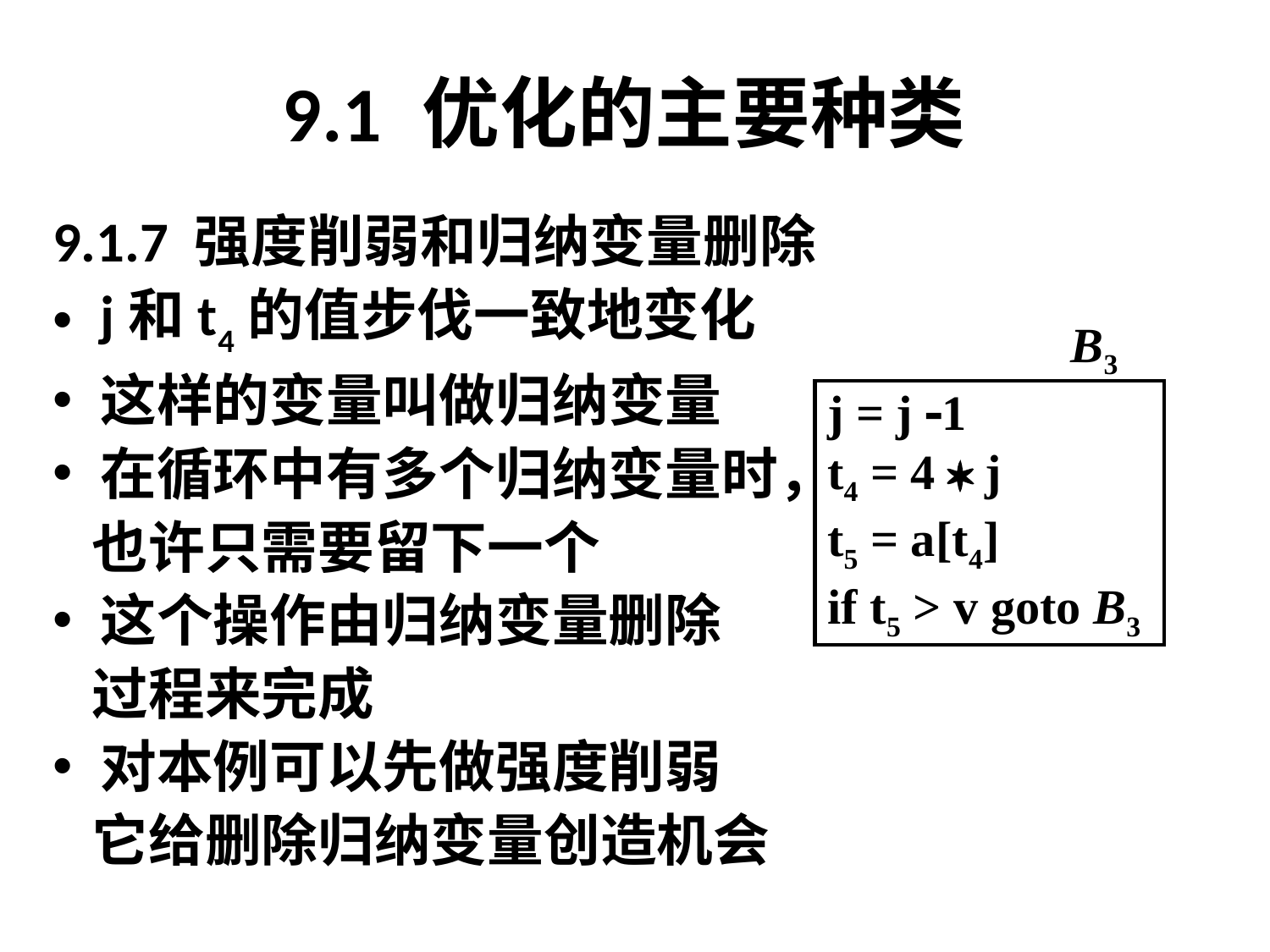

# 9.1 优化的主要种类
9.1.7 强度削弱和归纳变量删除
j和t4的值步伐一致地变化
这样的变量叫做归纳变量
在循环中有多个归纳变量时，
  也许只需要留下一个
这个操作由归纳变量删除
  过程来完成
对本例可以先做强度削弱
  它给删除归纳变量创造机会
B3
j = j −1
t4 = 4 ∗ j
t5 = a[t4]
if t5 > v goto B3